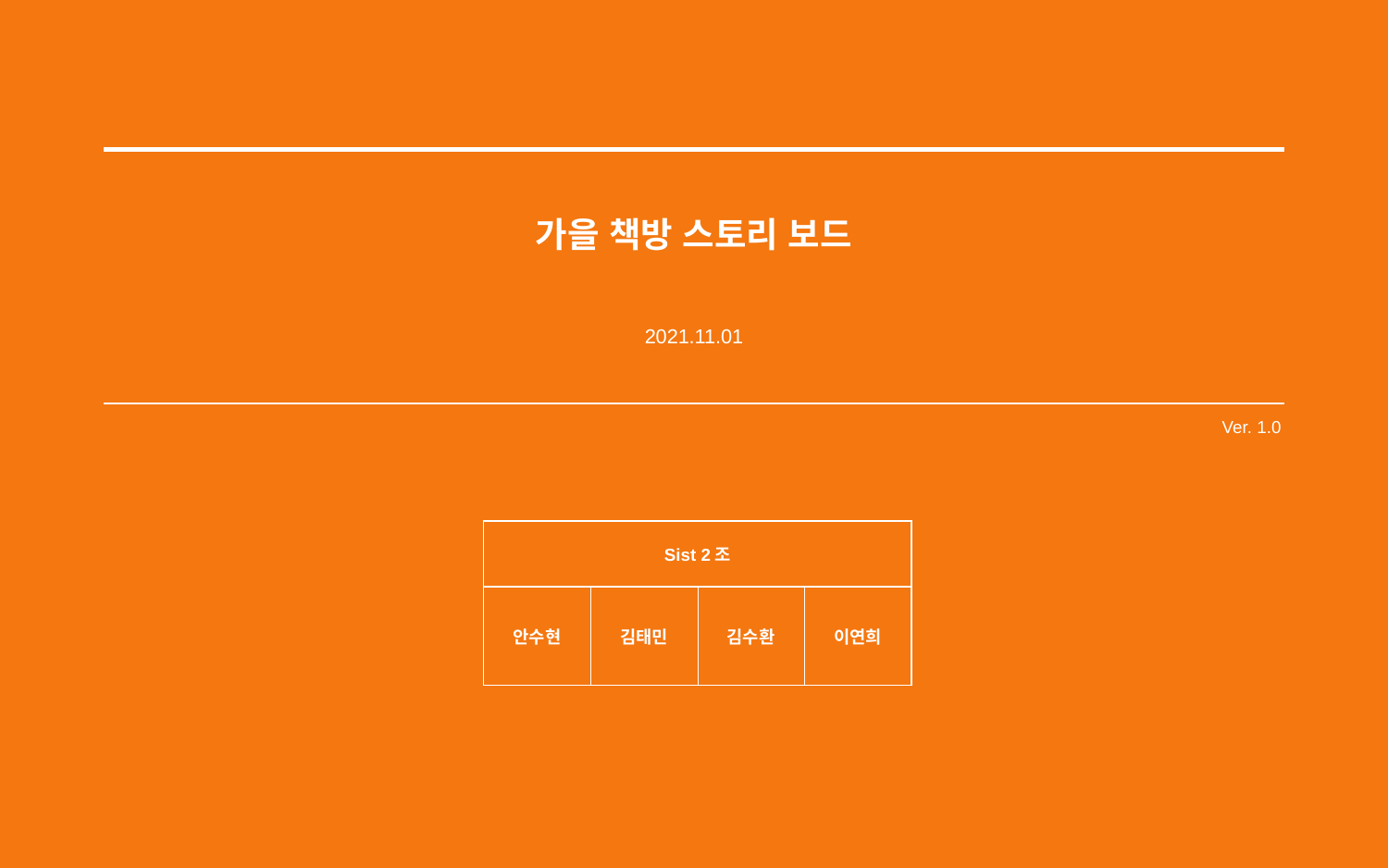

|  |
| --- |
가을 책방 스토리 보드
2021.11.01
Ver. 1.0
| Sist 2조 |  |  |  |
| --- | --- | --- | --- |
| 안수현 | 김태민 | 김수환 | 이연희 |